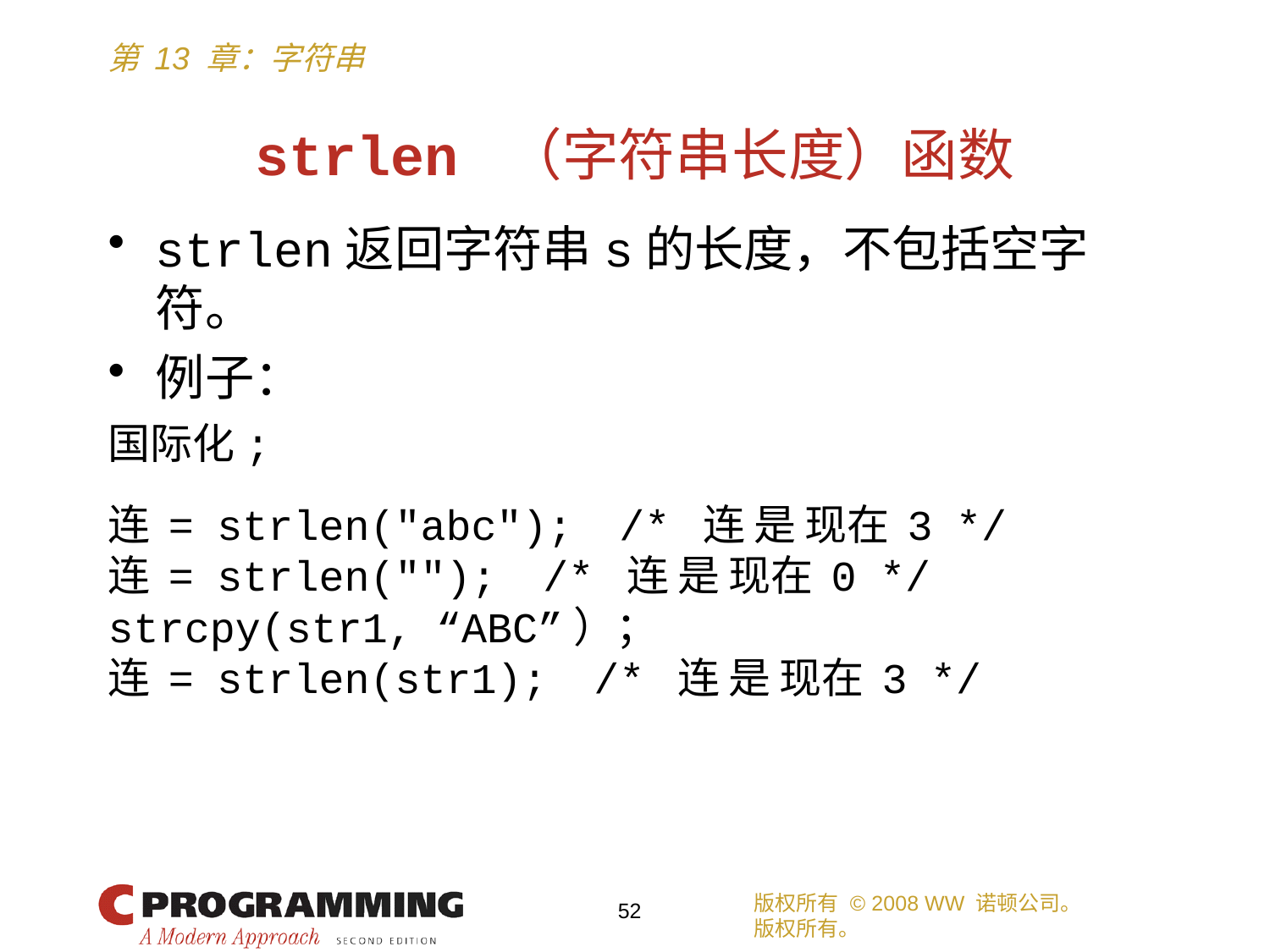

# strlen （字符串长度）函数
strlen返回字符串s的长度，不包括空字符。
例子：
国际化;

连 = strlen("abc");  /* 连 是 现在 3 */
连 = strlen("");  /* 连 是 现在 0 */
strcpy(str1, “ABC”）；
连 = strlen(str1);  /* 连 是 现在 3 */
版权所有 © 2008 WW 诺顿公司。
版权所有。
52